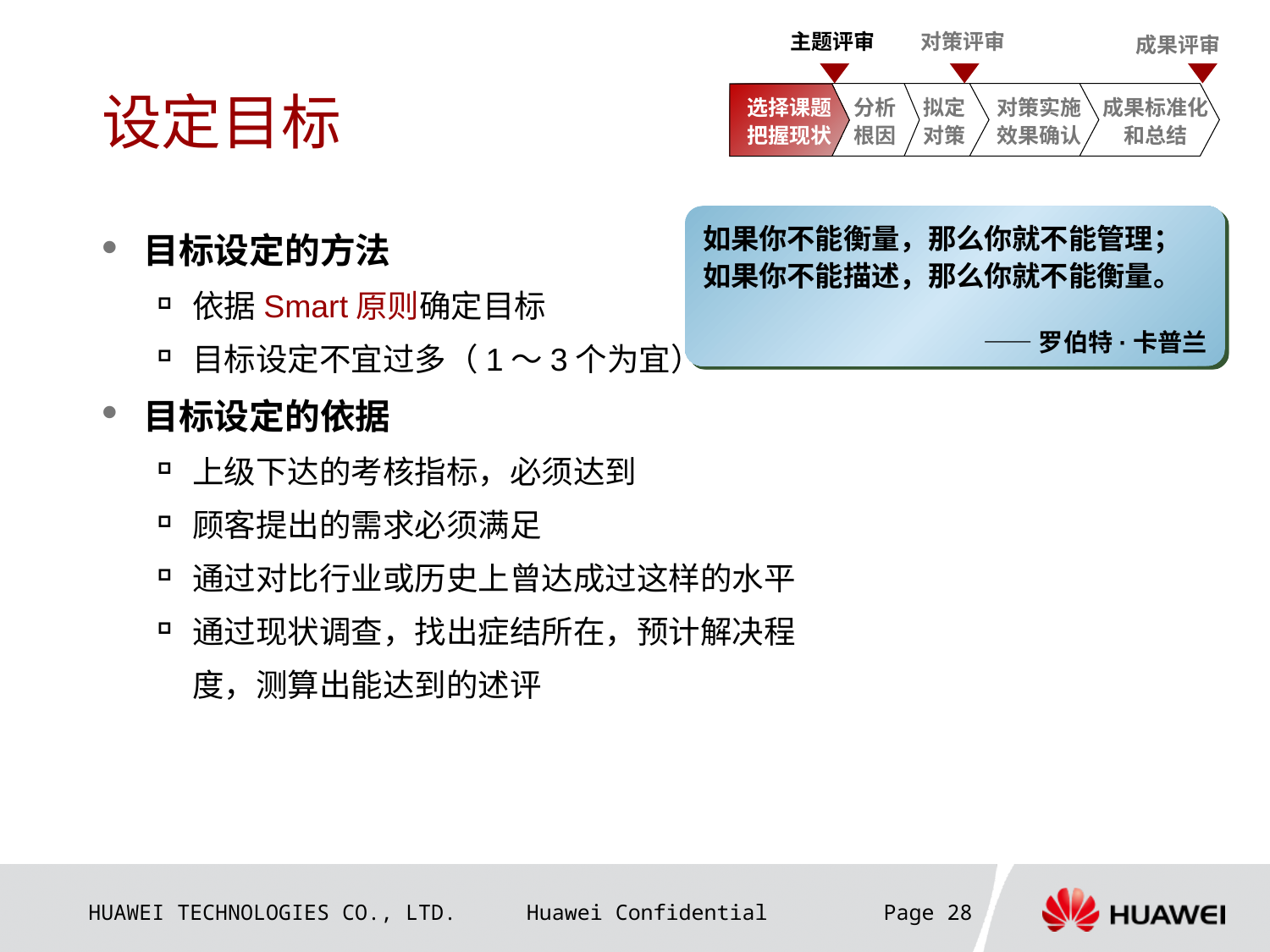

主题评审
对策评审
 成果评审

选择课题
把握现状
分析根因
拟定对策
对策实施
效果确认
成果标准化
和总结
# 设定目标
目标设定的方法
依据Smart原则确定目标
目标设定不宜过多（1～3个为宜）
目标设定的依据
上级下达的考核指标，必须达到
顾客提出的需求必须满足
通过对比行业或历史上曾达成过这样的水平
通过现状调查，找出症结所在，预计解决程度，测算出能达到的述评
如果你不能衡量，那么你就不能管理；
如果你不能描述，那么你就不能衡量。

——罗伯特·卡普兰
Page 28